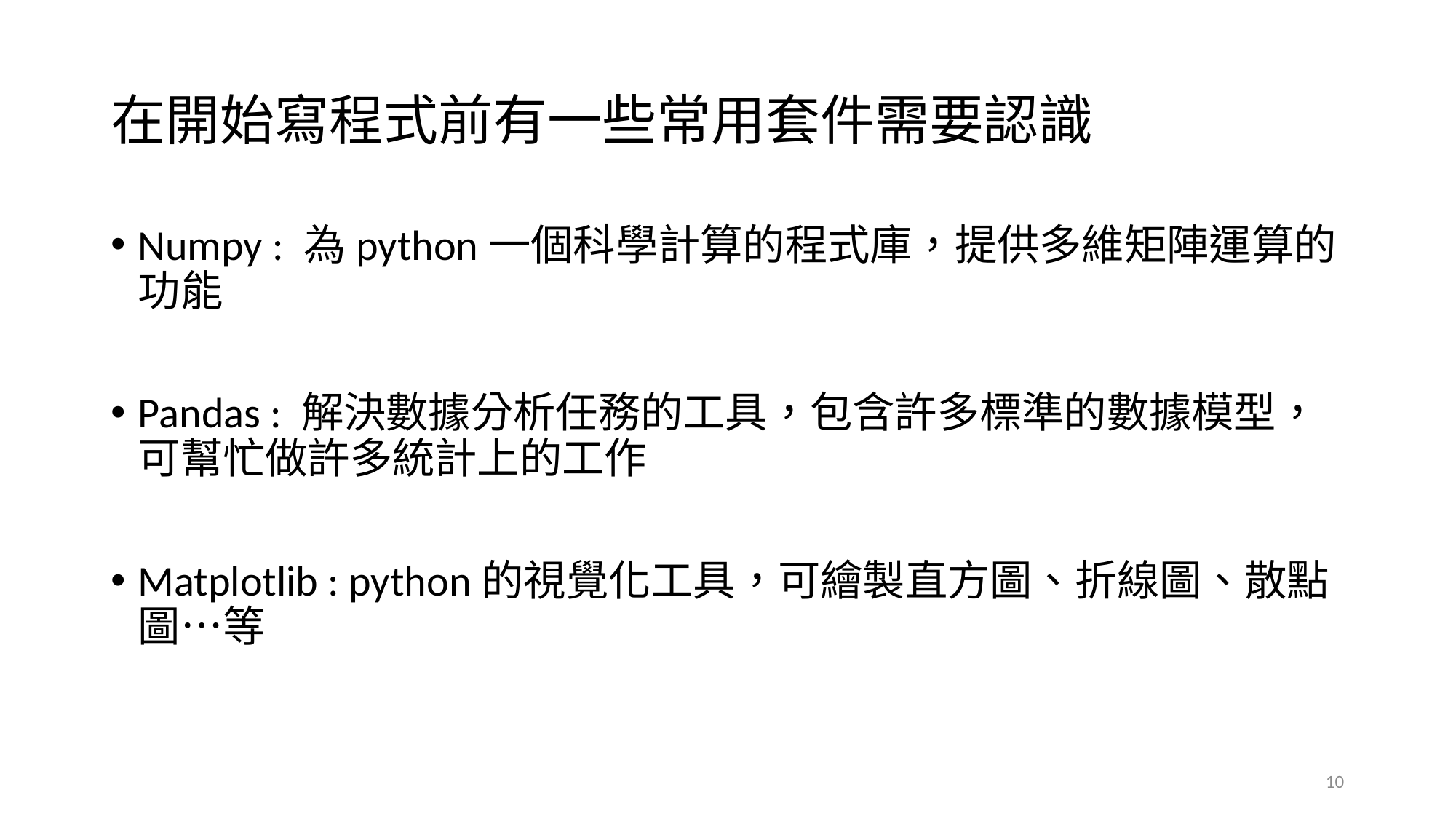

# 在開始寫程式前有一些常用套件需要認識
Numpy : 為python一個科學計算的程式庫，提供多維矩陣運算的功能

Pandas : 解決數據分析任務的工具，包含許多標準的數據模型，可幫忙做許多統計上的工作

Matplotlib : python的視覺化工具，可繪製直方圖、折線圖、散點圖…等

10